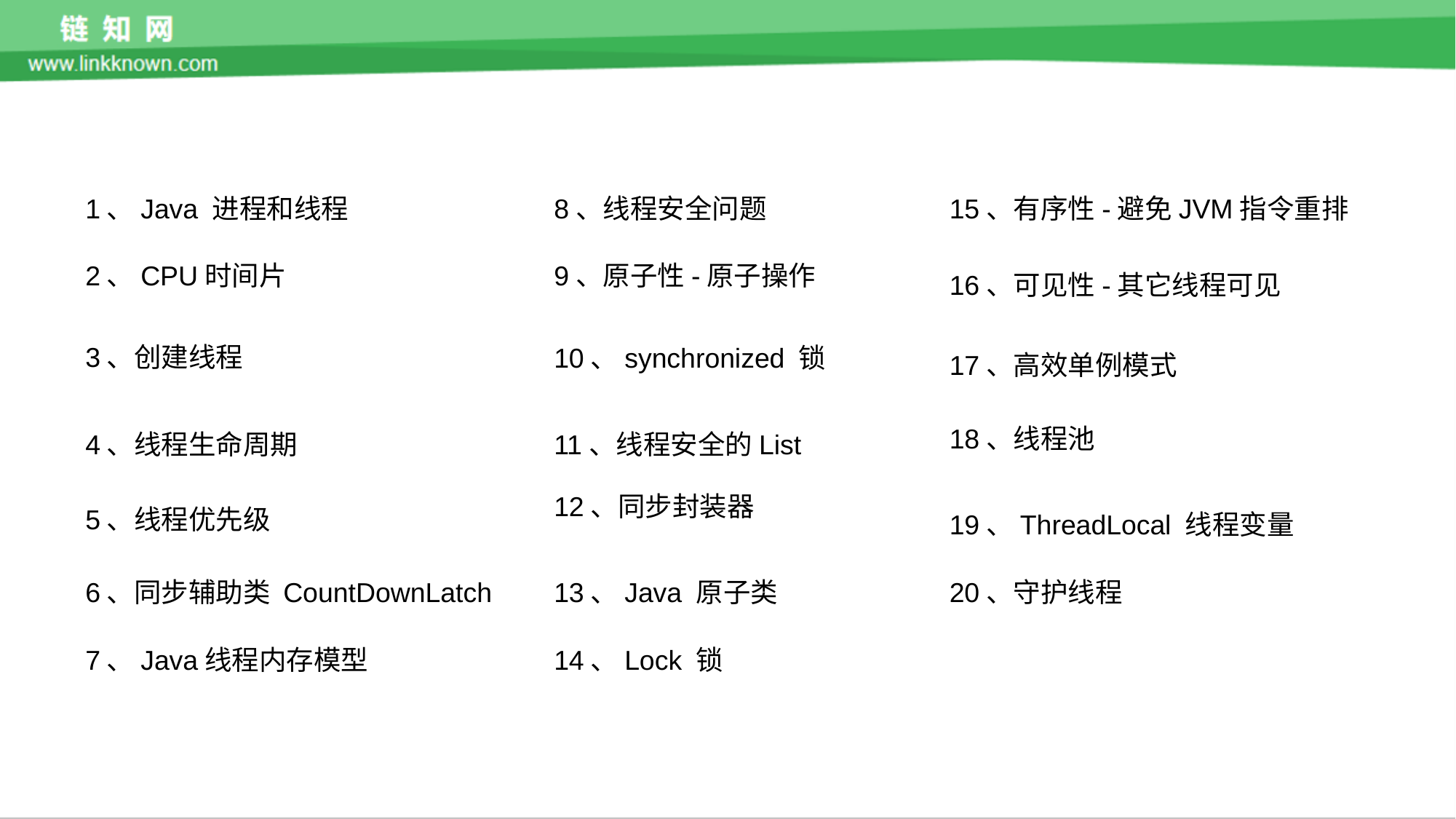

1、Java 进程和线程
8、线程安全问题
15、有序性-避免JVM指令重排
2、CPU时间片
9、原子性-原子操作
16、可见性-其它线程可见
3、创建线程
10、synchronized 锁
17、高效单例模式
18、线程池
4、线程生命周期
11、线程安全的List
12、同步封装器
5、线程优先级
19、ThreadLocal 线程变量
6、同步辅助类 CountDownLatch
13、Java 原子类
20、守护线程
7、Java线程内存模型
14、Lock 锁